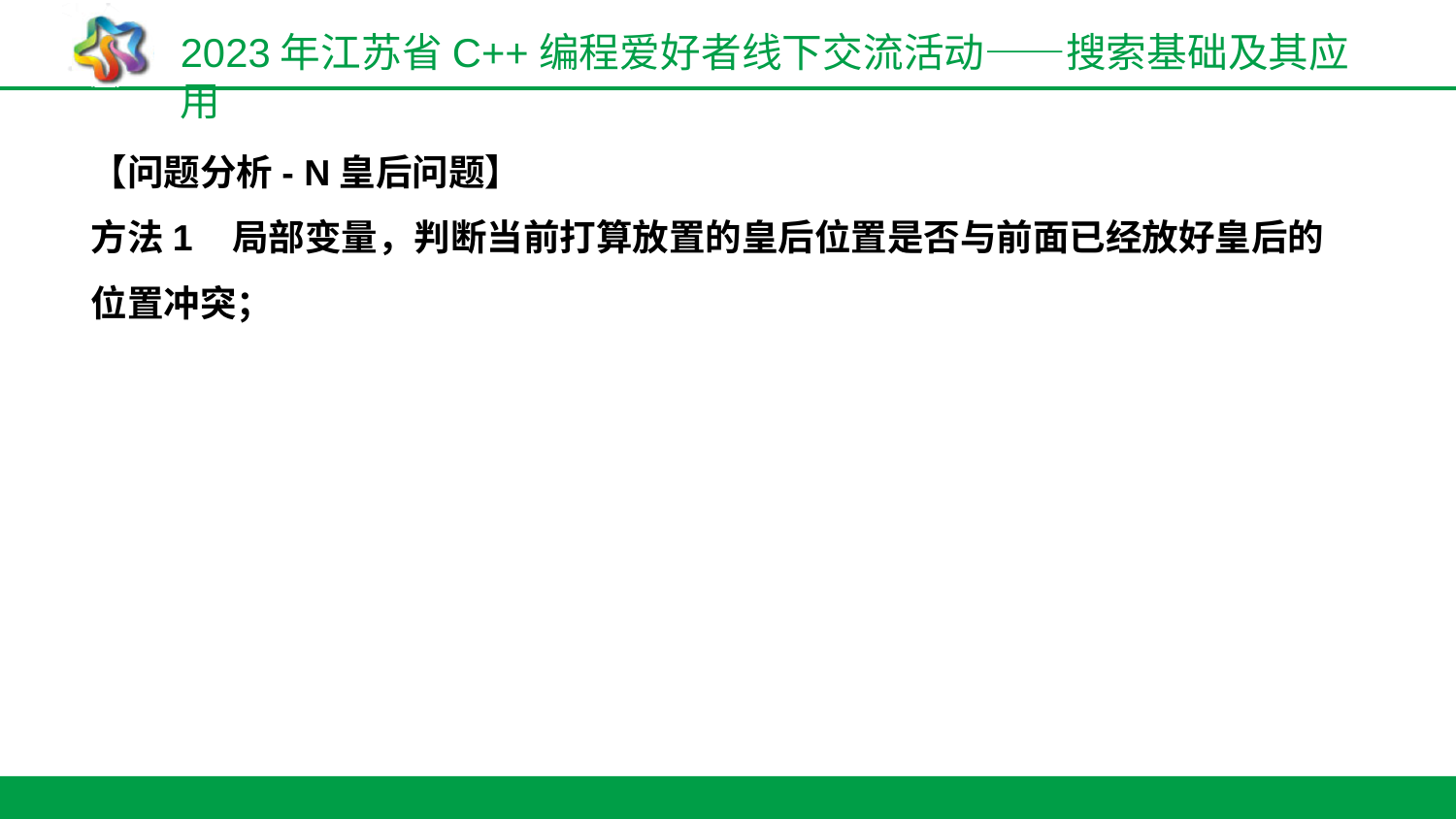

【问题分析- N皇后问题】
方法1   局部变量，判断当前打算放置的皇后位置是否与前面已经放好皇后的位置冲突；